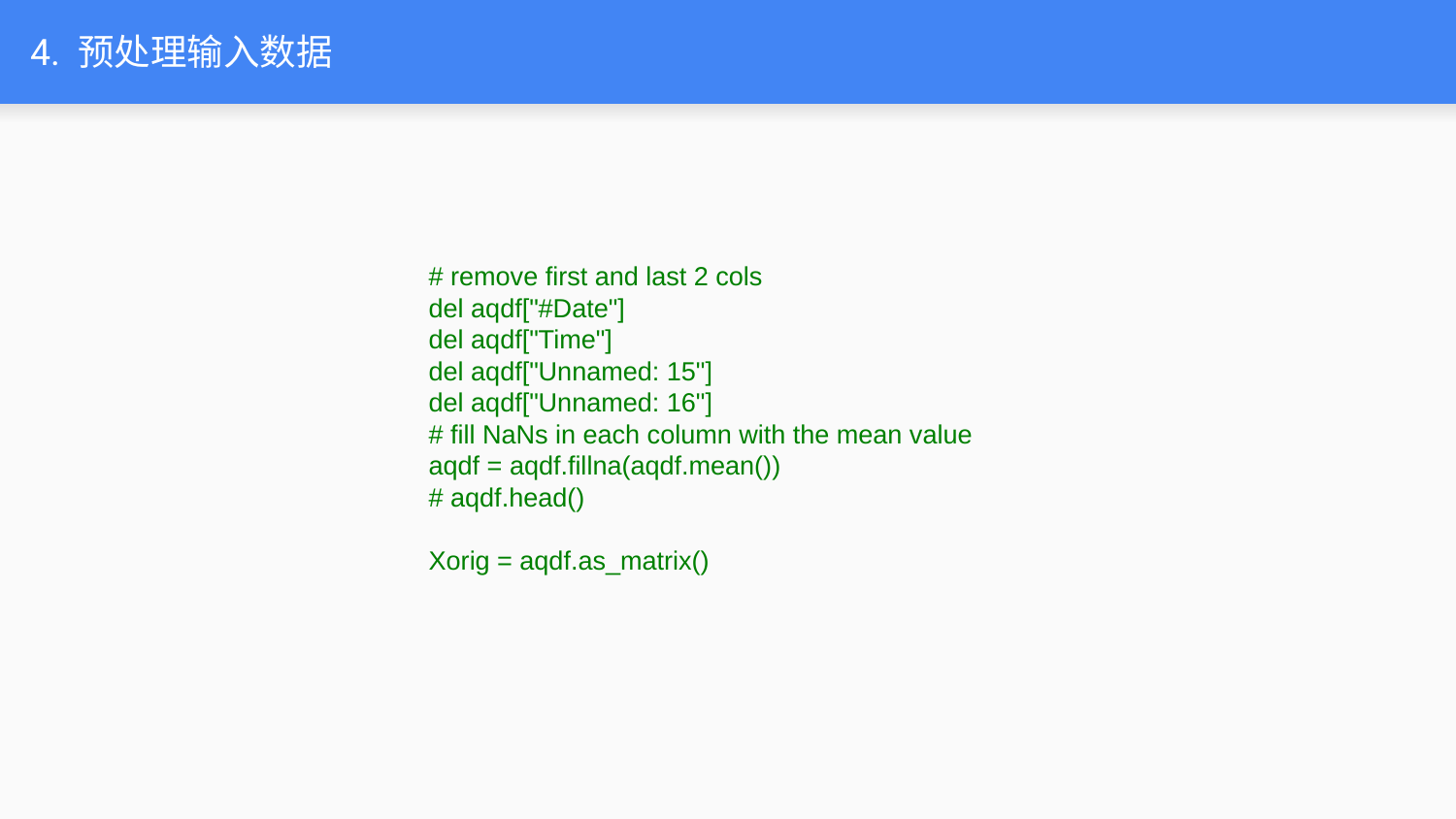

# 4. 预处理输入数据
# remove first and last 2 cols
del aqdf["#Date"]
del aqdf["Time"]
del aqdf["Unnamed: 15"]
del aqdf["Unnamed: 16"]
# fill NaNs in each column with the mean value
aqdf = aqdf.fillna(aqdf.mean())
# aqdf.head()

Xorig = aqdf.as_matrix()